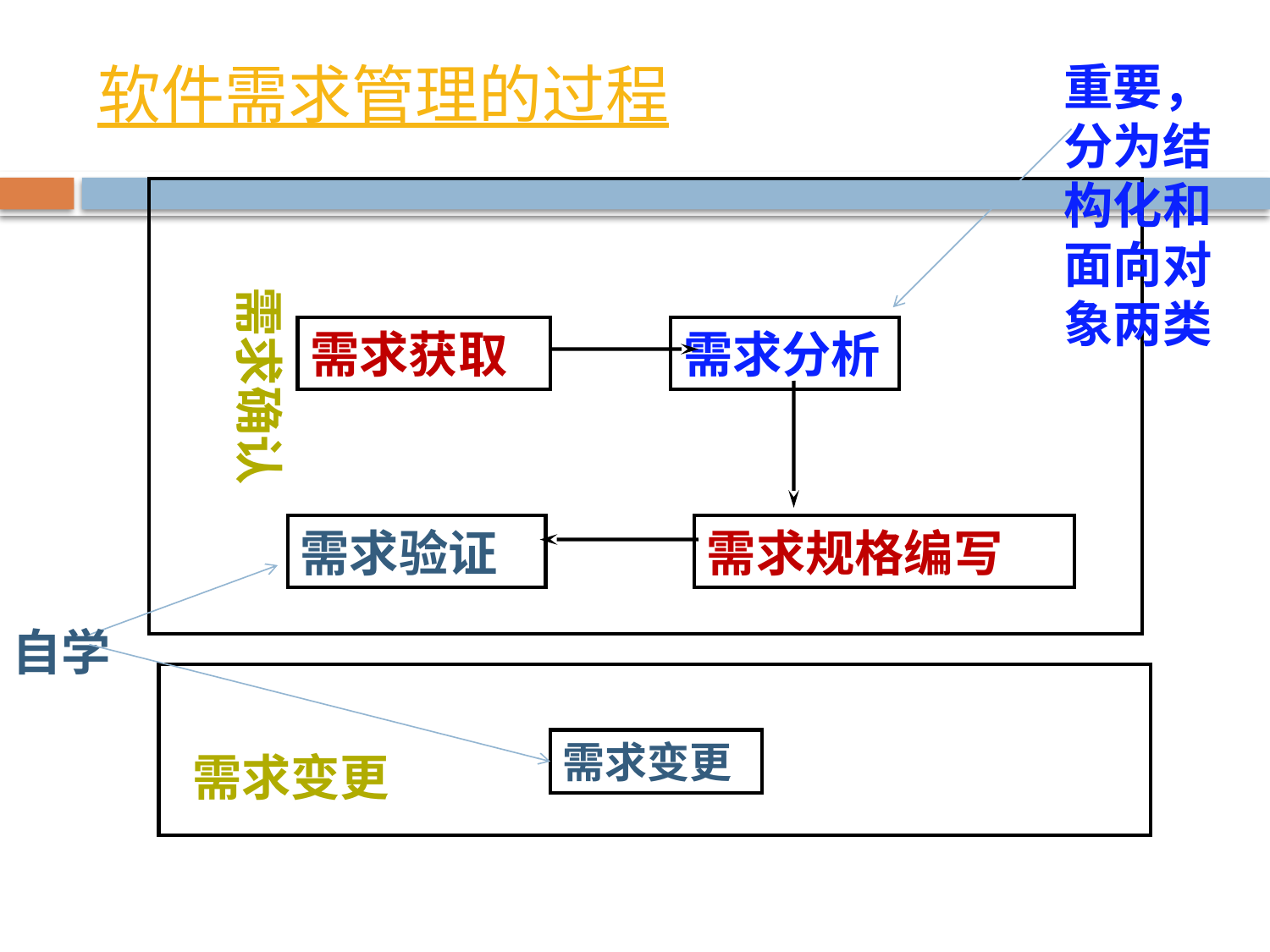

# 软件需求管理的过程
重要，分为结构化和面向对象两类

需求确认
需求获取
需求分析

需求验证
需求规格编写

自学

需求变更
需求变更